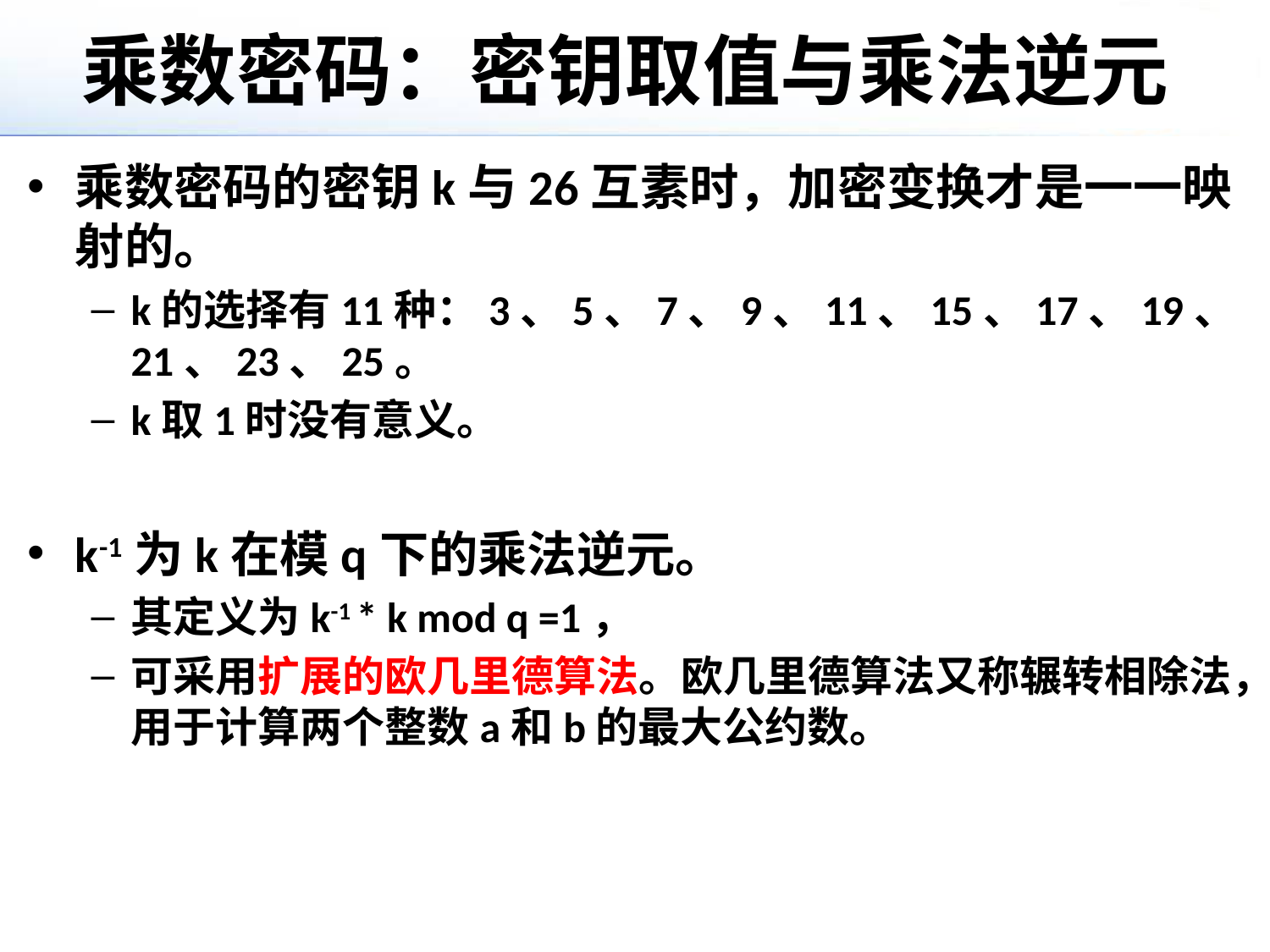

# 乘数密码：密钥取值与乘法逆元
乘数密码的密钥k与26互素时，加密变换才是一一映射的。
k的选择有11种：3、5、7、9、11、15、17、19、21、23、25。
k取1时没有意义。

k-1为k在模q下的乘法逆元。
其定义为k-1 * k mod q =1，
可采用扩展的欧几里德算法。欧几里德算法又称辗转相除法，用于计算两个整数a和b的最大公约数。